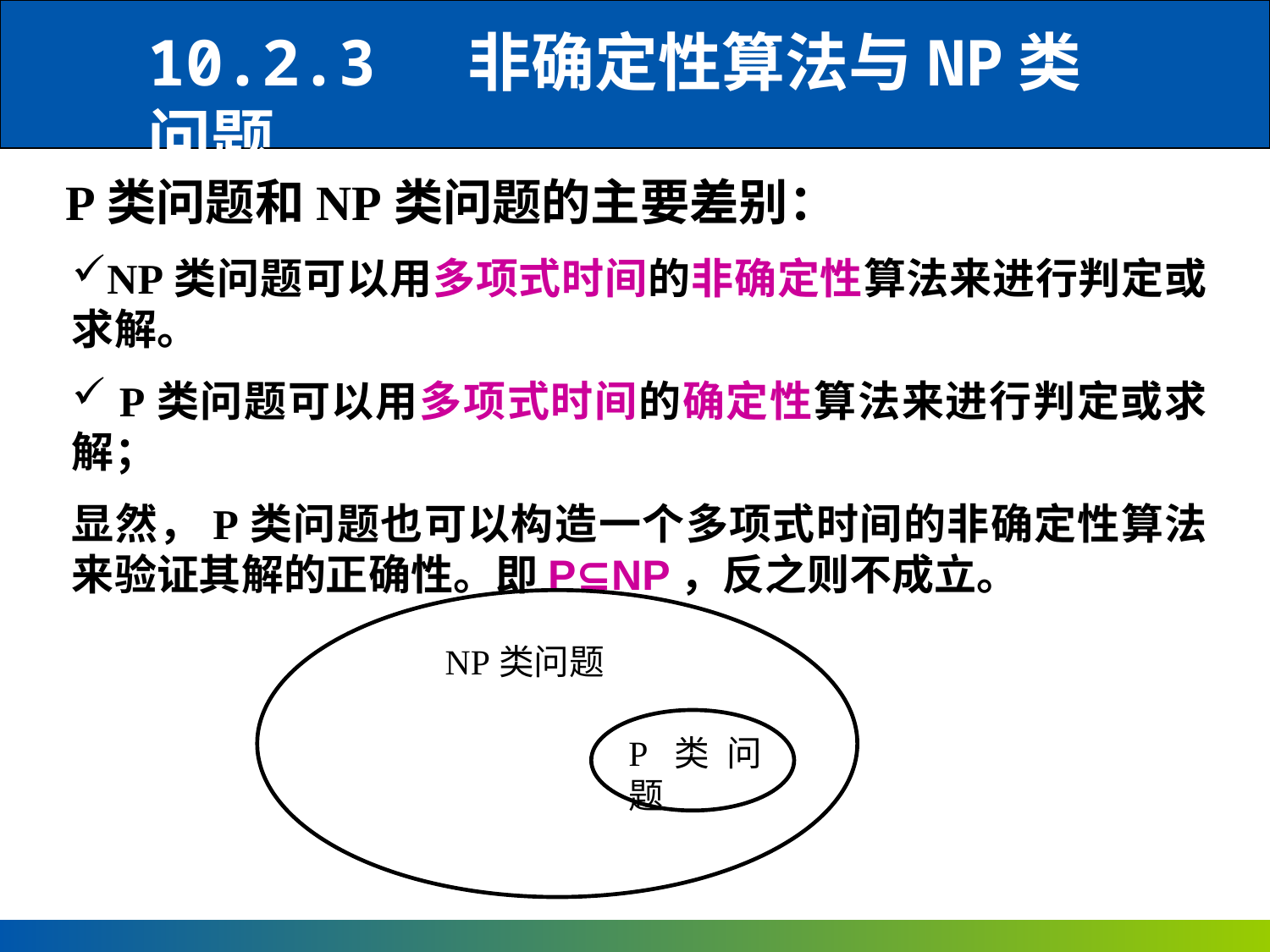

10.2.3  非确定性算法与NP类问题
 P类问题和NP类问题的主要差别：
NP类问题可以用多项式时间的非确定性算法来进行判定或求解。
 P类问题可以用多项式时间的确定性算法来进行判定或求解；
显然，P类问题也可以构造一个多项式时间的非确定性算法来验证其解的正确性。即P⊆NP，反之则不成立。

NP类问题
P类问题